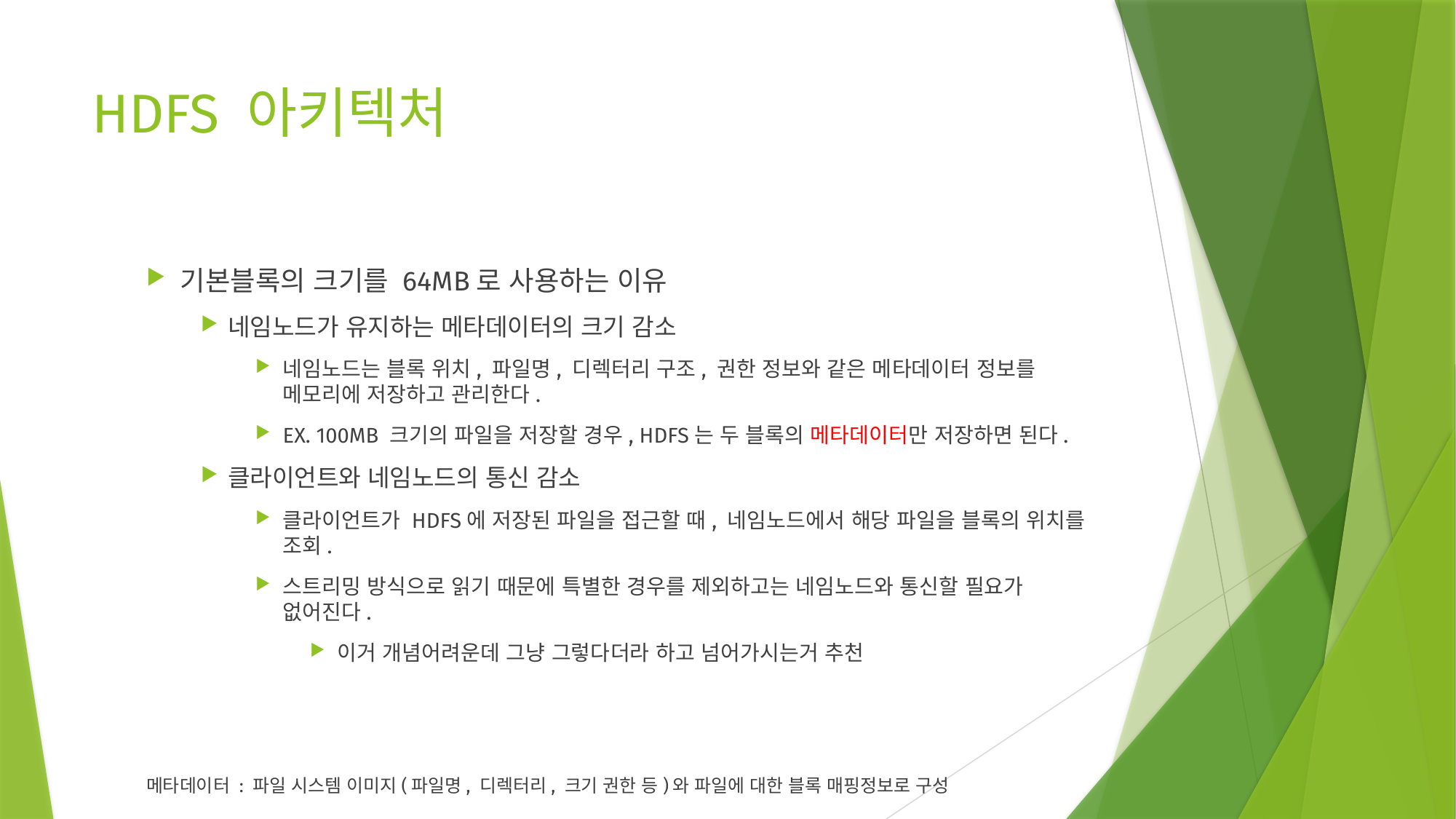

# HDFS 아키텍처
기본블록의 크기를 64MB로 사용하는 이유
네임노드가 유지하는 메타데이터의 크기 감소
네임노드는 블록 위치, 파일명, 디렉터리 구조, 권한 정보와 같은 메타데이터 정보를 메모리에 저장하고 관리한다.
EX. 100MB 크기의 파일을 저장할 경우, HDFS는 두 블록의 메타데이터만 저장하면 된다.
클라이언트와 네임노드의 통신 감소
클라이언트가 HDFS에 저장된 파일을 접근할 때, 네임노드에서 해당 파일을 블록의 위치를 조회.
스트리밍 방식으로 읽기 때문에 특별한 경우를 제외하고는 네임노드와 통신할 필요가 없어진다.
이거 개념어려운데 그냥 그렇다더라 하고 넘어가시는거 추천

메타데이터 : 파일 시스템 이미지(파일명, 디렉터리, 크기 권한 등)와 파일에 대한 블록 매핑정보로 구성